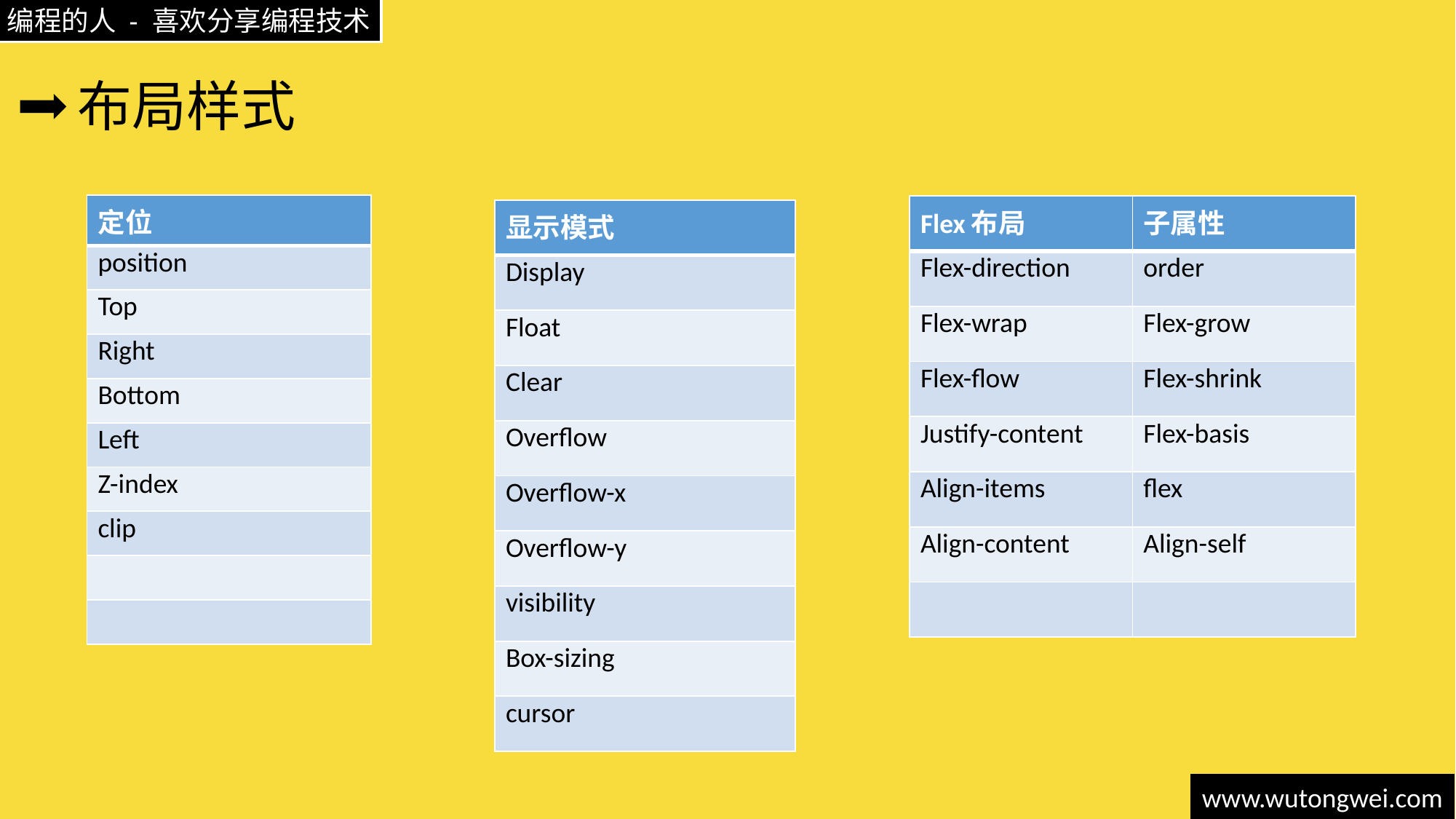

# 布局样式
| 定位 |
| --- |
| position |
| Top |
| Right |
| Bottom |
| Left |
| Z-index |
| clip |
|  |
|  |
| Flex布局 | 子属性 |
| --- | --- |
| Flex-direction | order |
| Flex-wrap | Flex-grow |
| Flex-flow | Flex-shrink |
| Justify-content | Flex-basis |
| Align-items | flex |
| Align-content | Align-self |
|  |  |
| 显示模式 |
| --- |
| Display |
| Float |
| Clear |
| Overflow |
| Overflow-x |
| Overflow-y |
| visibility |
| Box-sizing |
| cursor |